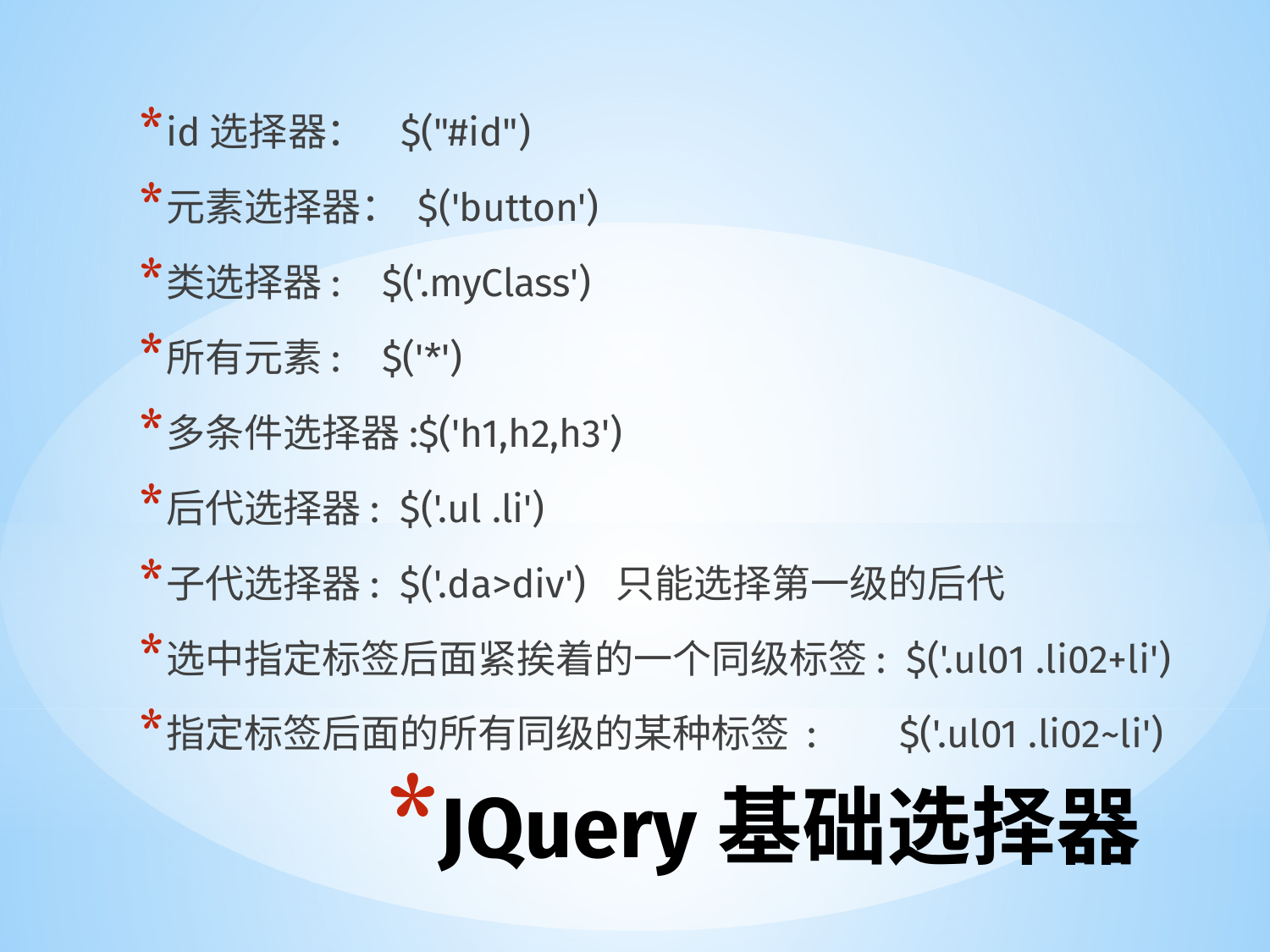

id选择器：   $("#id")
元素选择器： $('button')
类选择器:    $('.myClass')
所有元素:    $('*')
多条件选择器:$('h1,h2,h3')
后代选择器:  $('.ul .li')
子代选择器:  $('.da>div')  只能选择第一级的后代
选中指定标签后面紧挨着的一个同级标签:  $('.ul01 .li02+li')
指定标签后面的所有同级的某种标签 :        $('.ul01 .li02~li')
# JQuery基础选择器